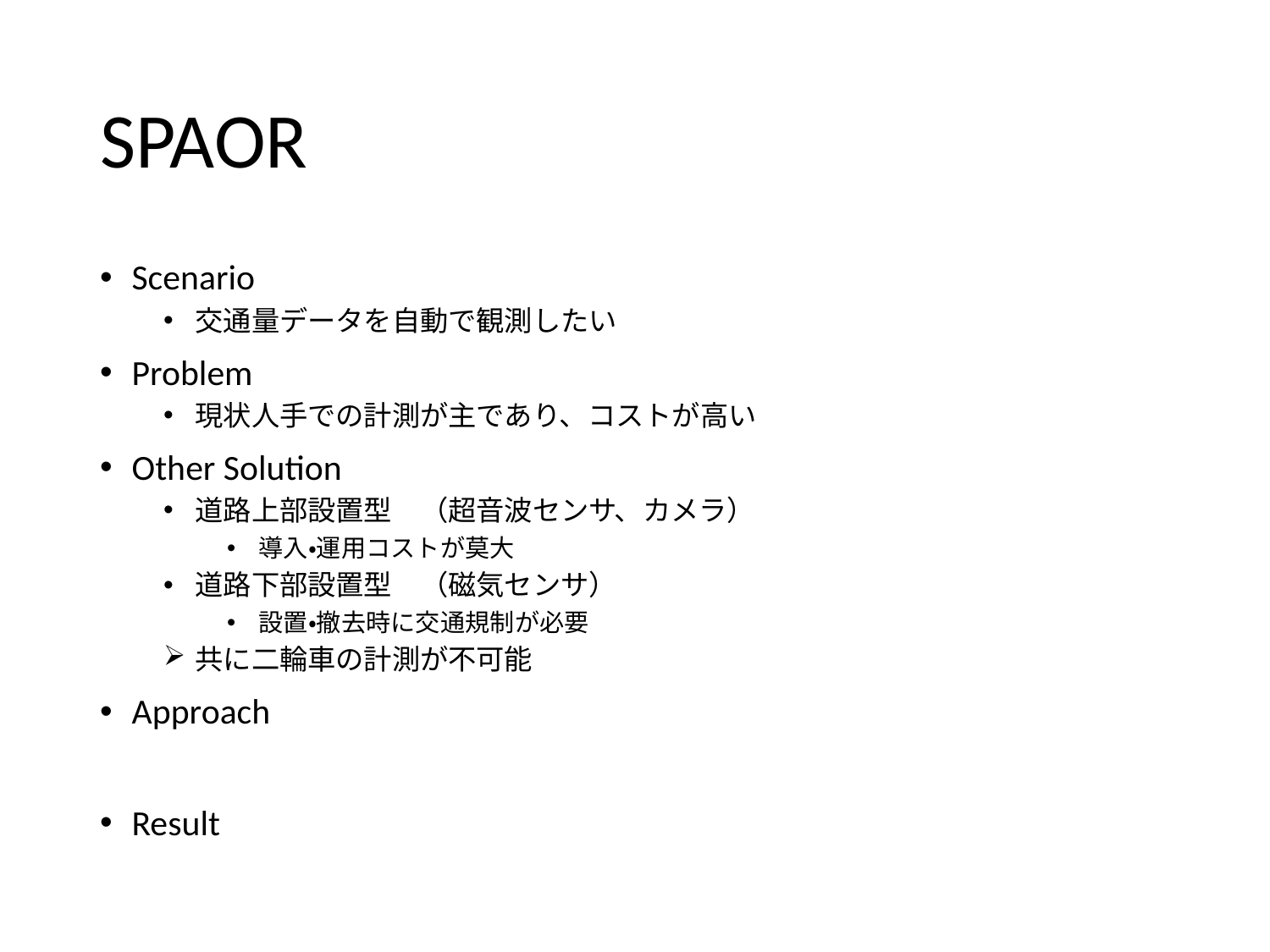

# SPAOR
Scenario
交通量データを自動で観測したい
Problem
現状人手での計測が主であり、コストが高い
Other Solution
道路上部設置型　（超音波センサ、カメラ）
導入・運用コストが莫大
道路下部設置型　（磁気センサ）
設置・撤去時に交通規制が必要
共に二輪車の計測が不可能
Approach

Result